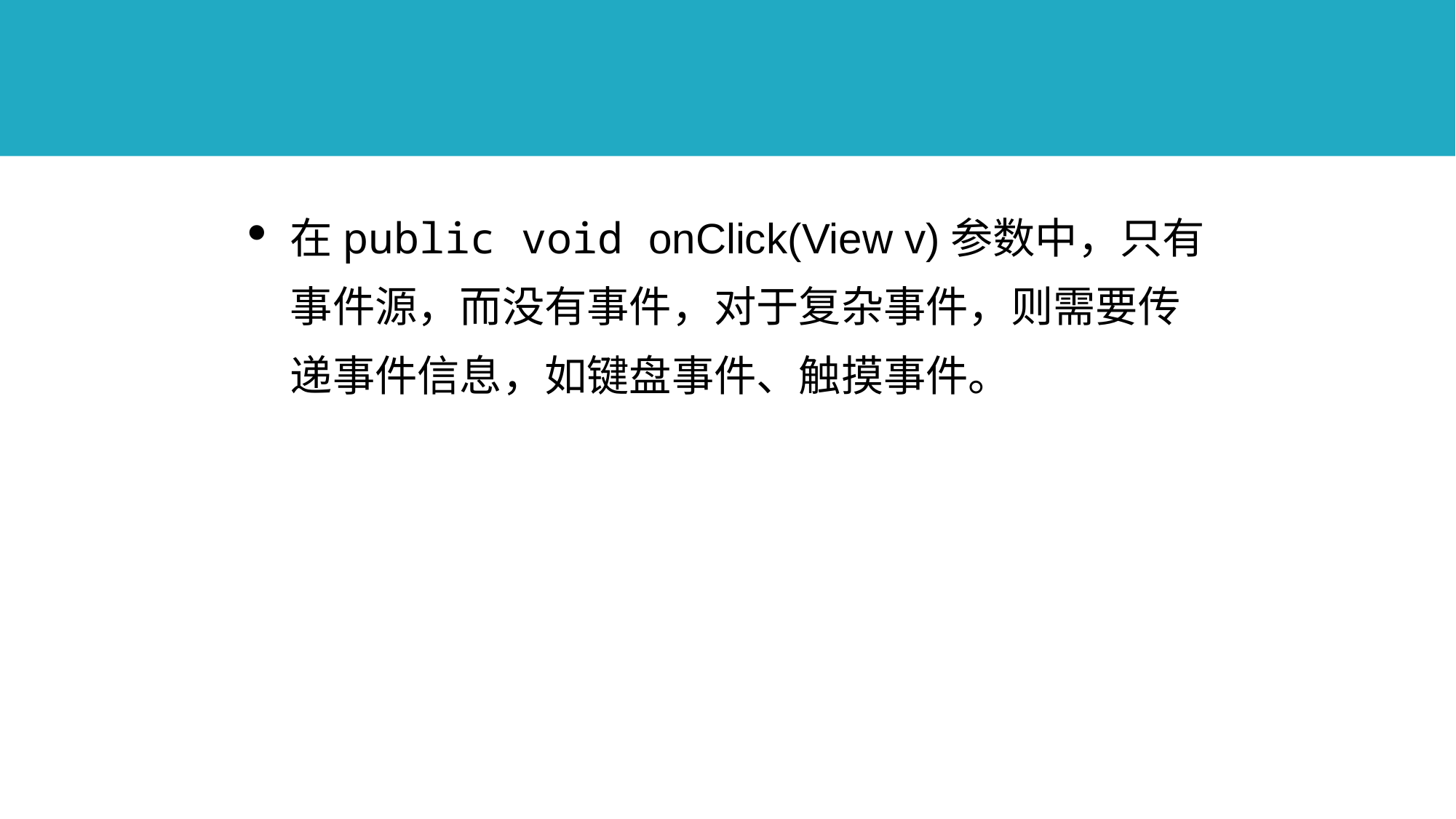

#
在public void onClick(View v)参数中，只有事件源，而没有事件，对于复杂事件，则需要传递事件信息，如键盘事件、触摸事件。